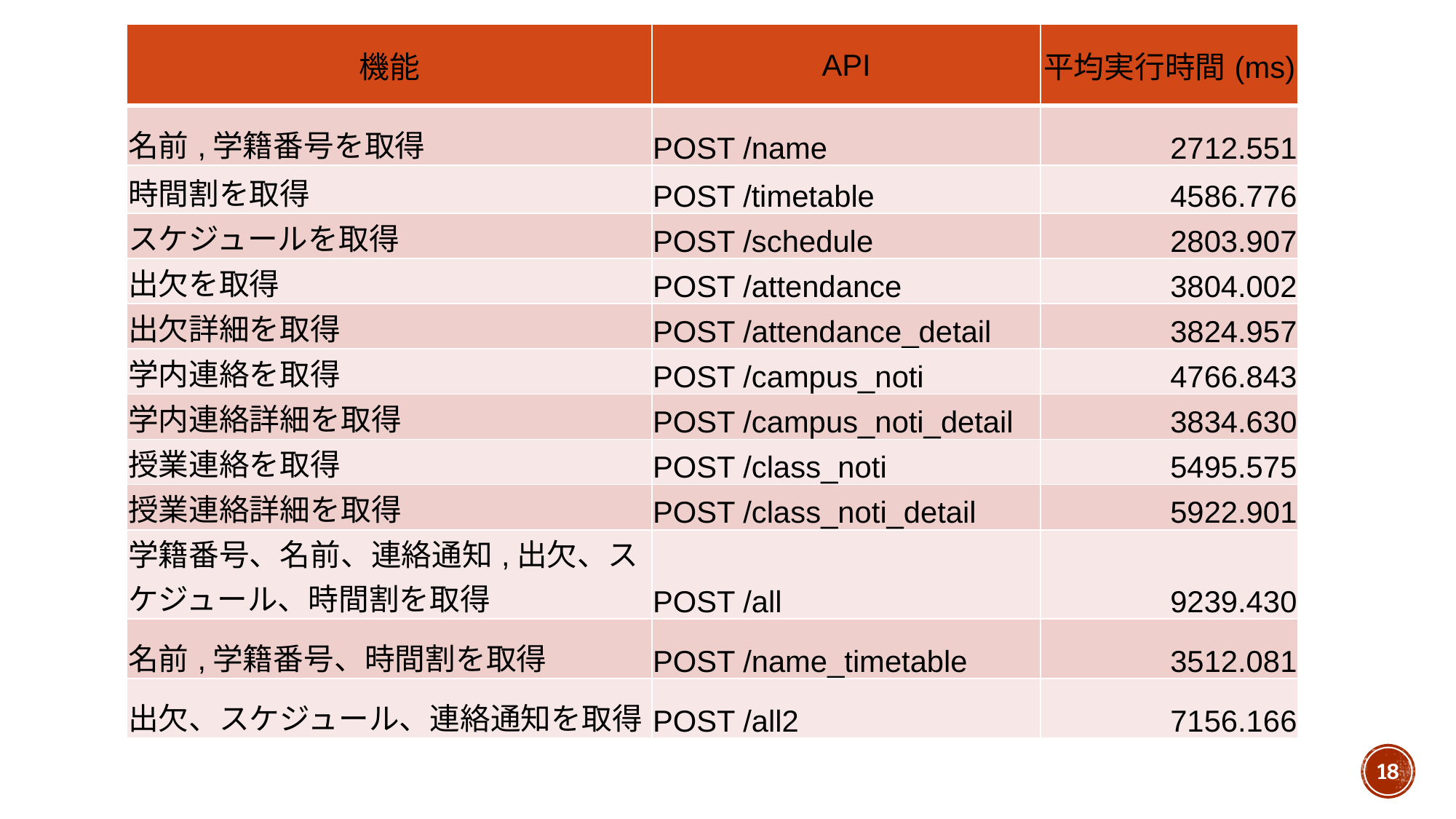

| 機能 | API | 平均実行時間(ms) |
| --- | --- | --- |
| 名前,学籍番号を取得 | POST /name | 2712.551 |
| 時間割を取得 | POST /timetable | 4586.776 |
| スケジュールを取得 | POST /schedule | 2803.907 |
| 出欠を取得 | POST /attendance | 3804.002 |
| 出欠詳細を取得 | POST /attendance\_detail | 3824.957 |
| 学内連絡を取得 | POST /campus\_noti | 4766.843 |
| 学内連絡詳細を取得 | POST /campus\_noti\_detail | 3834.630 |
| 授業連絡を取得 | POST /class\_noti | 5495.575 |
| 授業連絡詳細を取得 | POST /class\_noti\_detail | 5922.901 |
| 学籍番号、名前、連絡通知,出欠、スケジュール、時間割を取得 | POST /all | 9239.430 |
| 名前,学籍番号、時間割を取得 | POST /name\_timetable | 3512.081 |
| 出欠、スケジュール、連絡通知を取得 | POST /all2 | 7156.166 |
18